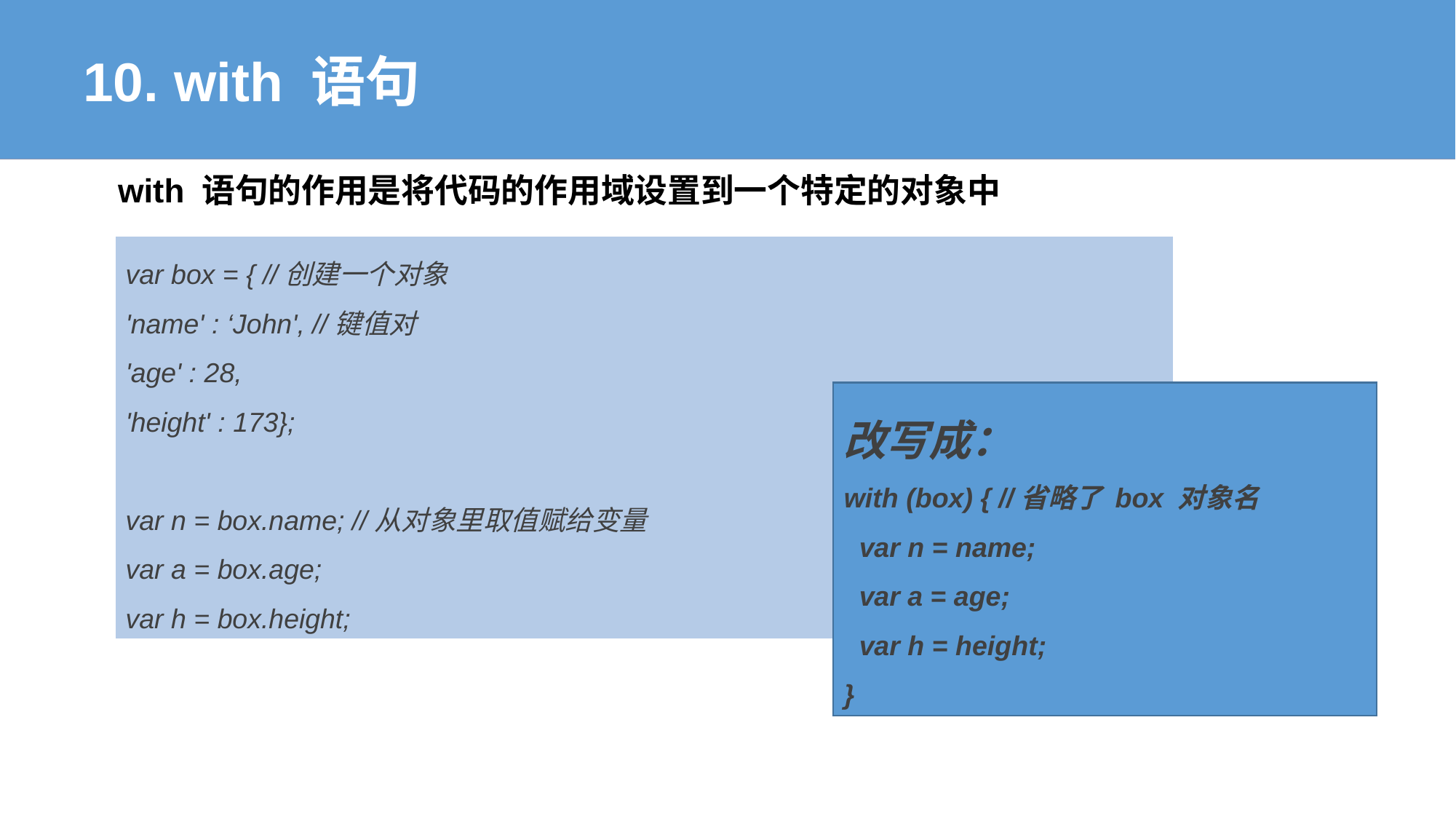

10. with 语句

with 语句的作用是将代码的作用域设置到一个特定的对象中

var box = { //创建一个对象
'name' : ‘John', //键值对
'age' : 28,
'height' : 173};

var n = box.name; //从对象里取值赋给变量
var a = box.age;
var h = box.height;
改写成：
with (box) { //省略了 box 对象名
  var n = name;
  var a = age;
  var h = height;
}